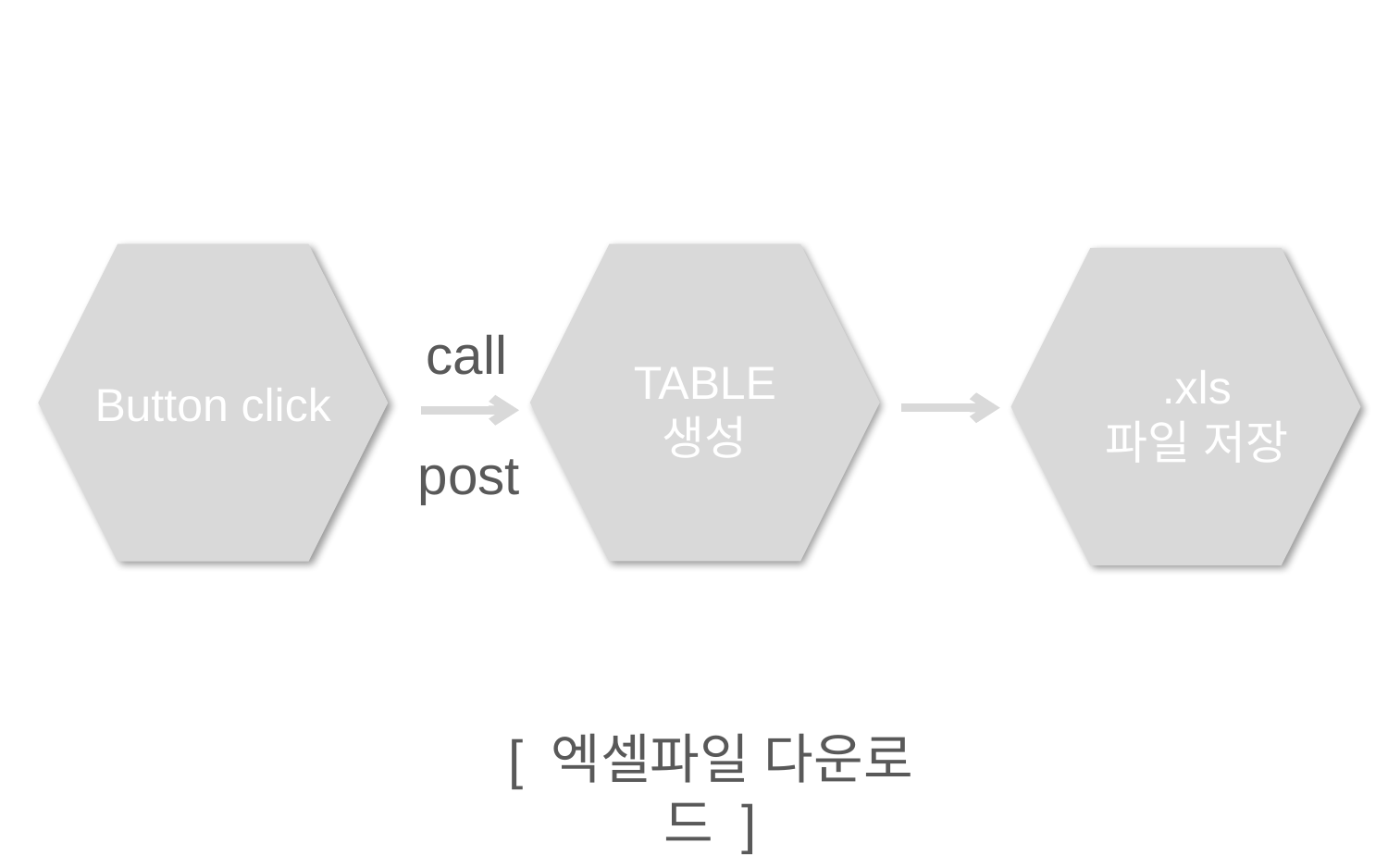

call
TABLE
생성
.xls
파일 저장
Button click
post

[ 엑셀파일 다운로드 ]